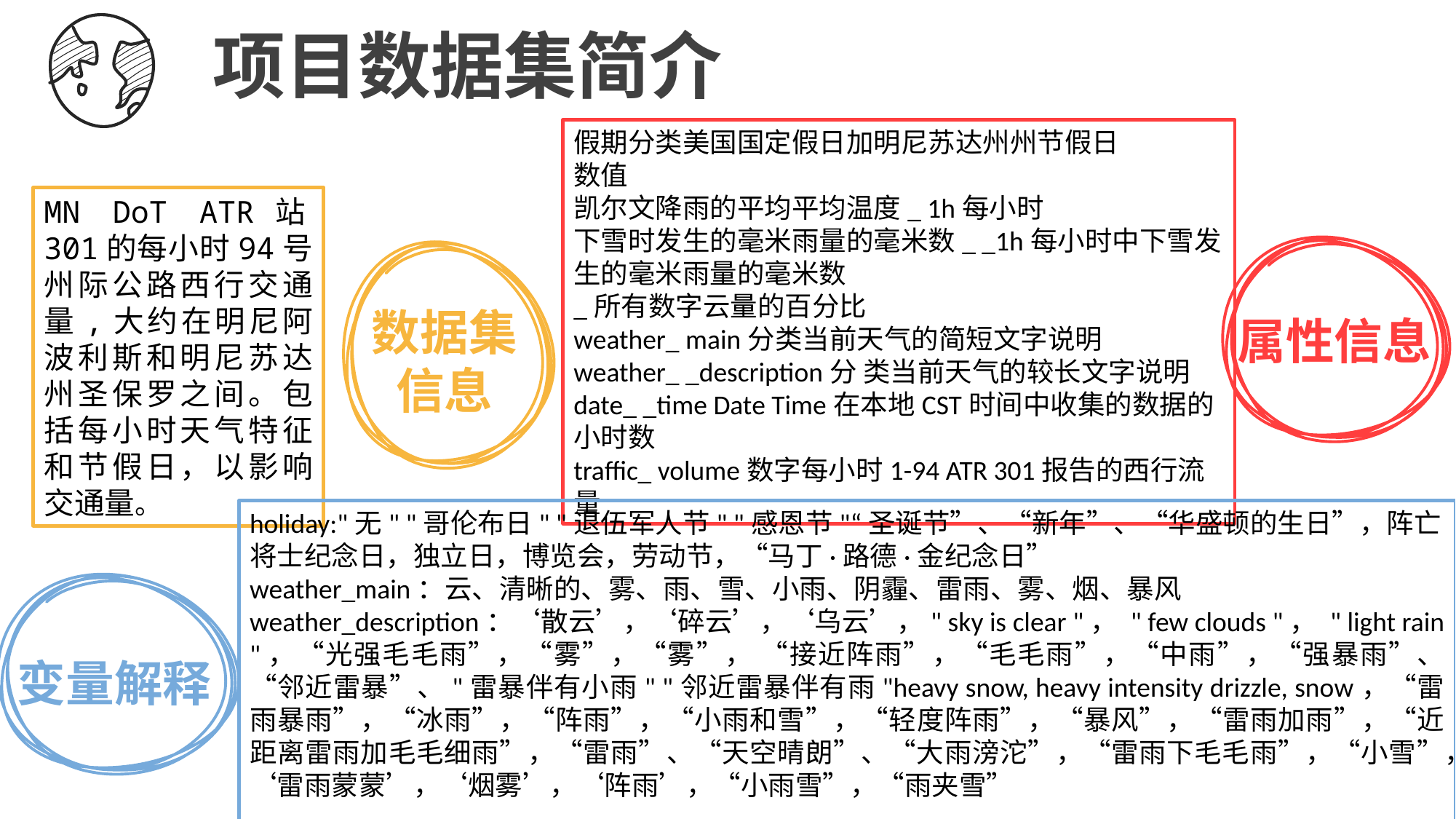

项目数据集简介

假期分类美国国定假日加明尼苏达州州节假日
数值
凯尔文降雨的平均平均温度_ 1h每小时
下雪时发生的毫米雨量的毫米数_ _1h每小时中下雪发生的毫米雨量的毫米数
_所有数字云量的百分比
weather_ main分类当前天气的简短文字说明
weather_ _description分 类当前天气的较长文字说明
date_ _time Date Time在本地CST时间中收集的数据的小时数
traffic_ volume数字每小时1-94 ATR 301报告的西行流量
MN DoT ATR站301的每小时94号州际公路西行交通量,大约在明尼阿波利斯和明尼苏达州圣保罗之间。包括每小时天气特征和节假日，以影响交通量。

数据集信息

属性信息

holiday:"无" "哥伦布日" "退伍军人节" "感恩节"“圣诞节”、“新年”、“华盛顿的生日”，阵亡将士纪念日，独立日，博览会，劳动节，“马丁·路德·金纪念日”
weather_main：云、清晰的、雾、雨、雪、小雨、阴霾、雷雨、雾、烟、暴风
weather_description：‘散云’，‘碎云’，‘乌云’，" sky is clear "， " few clouds "， " light rain "，“光强毛毛雨”，“雾”，“雾”， “接近阵雨”，“毛毛雨”，“中雨”，“强暴雨”、“邻近雷暴”、"雷暴伴有小雨" "邻近雷暴伴有雨"heavy snow, heavy intensity drizzle, snow，“雷雨暴雨”，“冰雨”，“阵雨”，“小雨和雪”，“轻度阵雨”，“暴风”，“雷雨加雨”，“近距离雷雨加毛毛细雨”，“雷雨”、“天空晴朗”、“大雨滂沱”，“雷雨下毛毛雨”，“小雪”，‘雷雨蒙蒙’，‘烟雾’，‘阵雨’，“小雨雪”，“雨夹雪”

变量解释